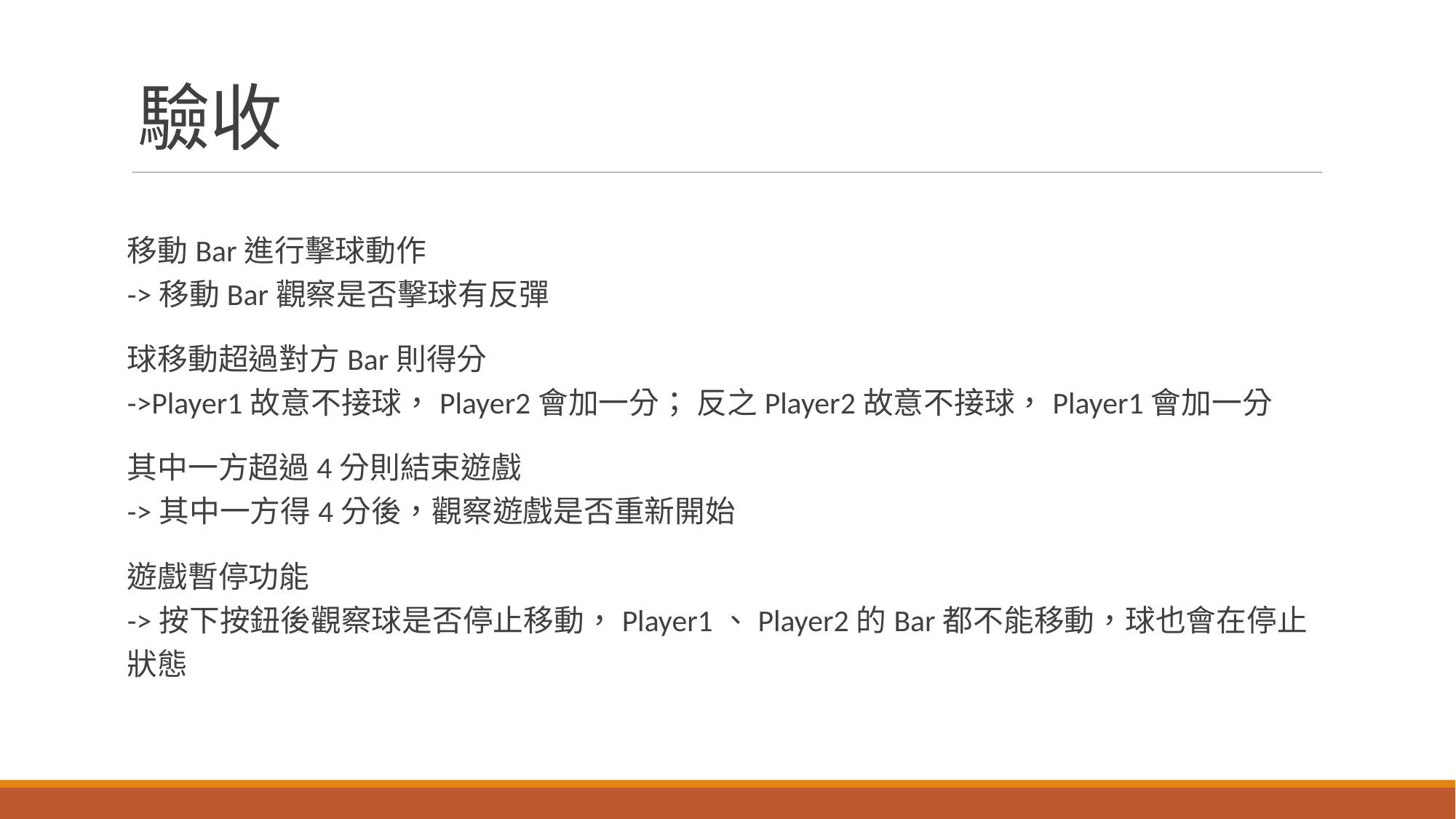

# 驗收
移動Bar進行擊球動作
->移動Bar觀察是否擊球有反彈
球移動超過對方Bar則得分
->Player1故意不接球，Player2會加一分； 反之Player2故意不接球，Player1會加一分
其中一方超過4分則結束遊戲
->其中一方得4分後，觀察遊戲是否重新開始
遊戲暫停功能
->按下按鈕後觀察球是否停止移動，Player1、Player2的Bar都不能移動，球也會在停止狀態